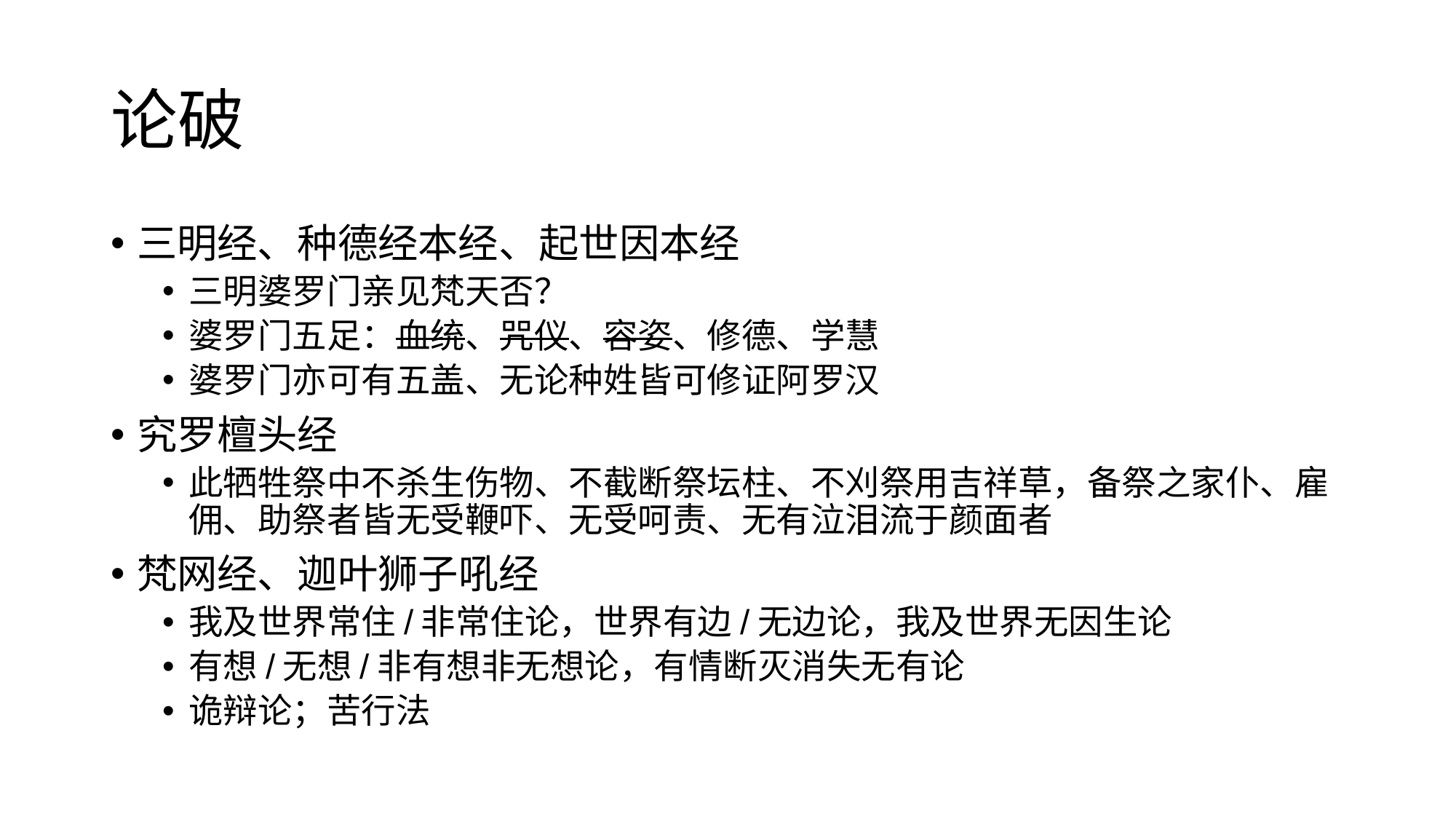

# 论破
三明经、种德经本经、起世因本经
三明婆罗门亲见梵天否？
婆罗门五足：血统、咒仪、容姿、修德、学慧
婆罗门亦可有五盖、无论种姓皆可修证阿罗汉
究罗檀头经
此牺牲祭中不杀生伤物、不截断祭坛柱、不刈祭用吉祥草，备祭之家仆、雇佣、助祭者皆无受鞭吓、无受呵责、无有泣泪流于颜面者
梵网经、迦叶狮子吼经
我及世界常住/非常住论，世界有边/无边论，我及世界无因生论
有想/无想/非有想非无想论，有情断灭消失无有论
诡辩论；苦行法